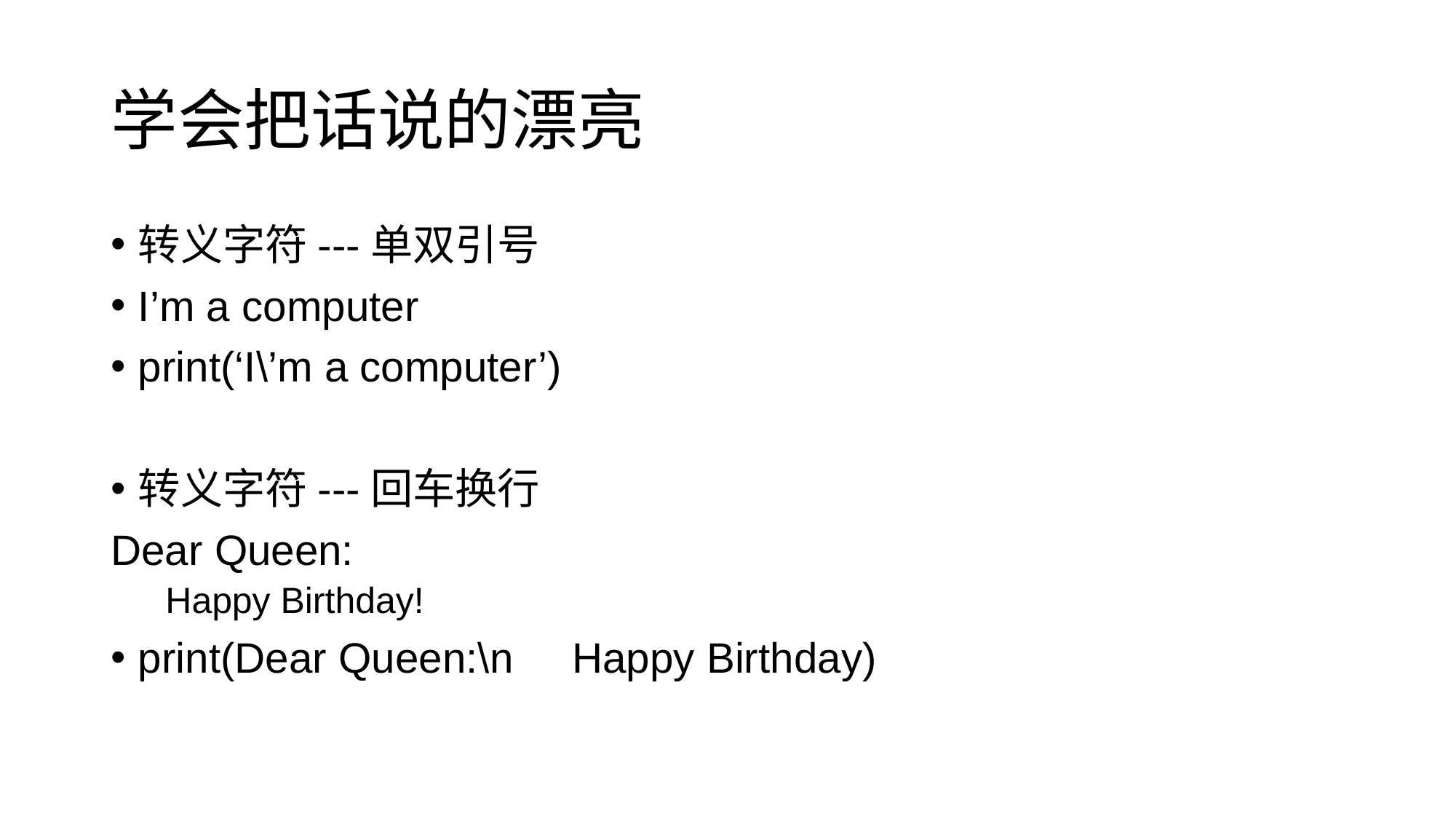

# 学会把话说的漂亮
转义字符---单双引号
I’m a computer
print(‘I\’m a computer’)

转义字符---回车换行
Dear Queen:
Happy Birthday!
print(Dear Queen:\n     Happy Birthday)